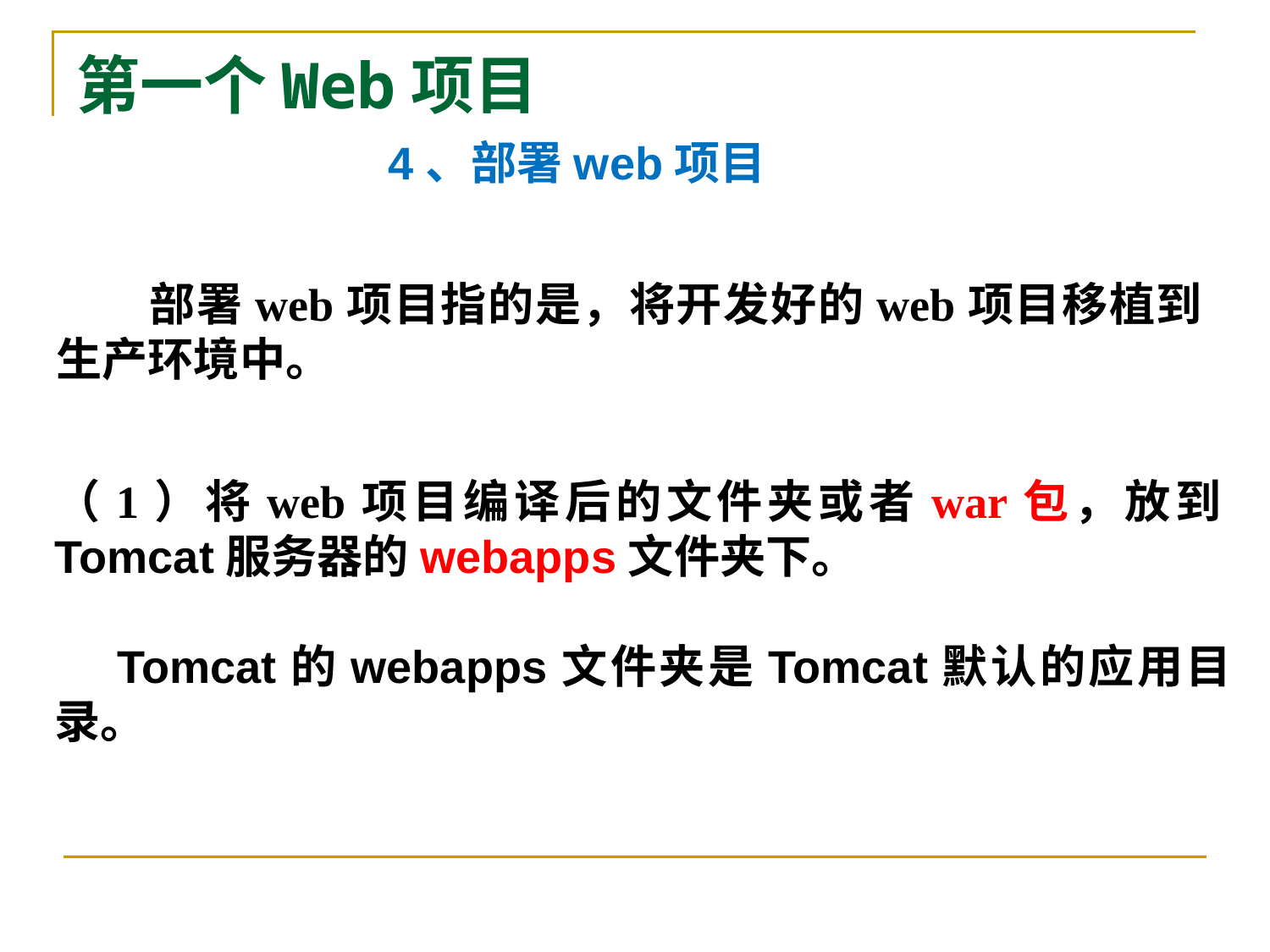

# 第一个Web项目

4、部署web项目
       部署web项目指的是，将开发好的web项目移植到生产环境中。

（1）将web项目编译后的文件夹或者war包，放到Tomcat服务器的webapps文件夹下。

    Tomcat的webapps文件夹是Tomcat默认的应用目录。